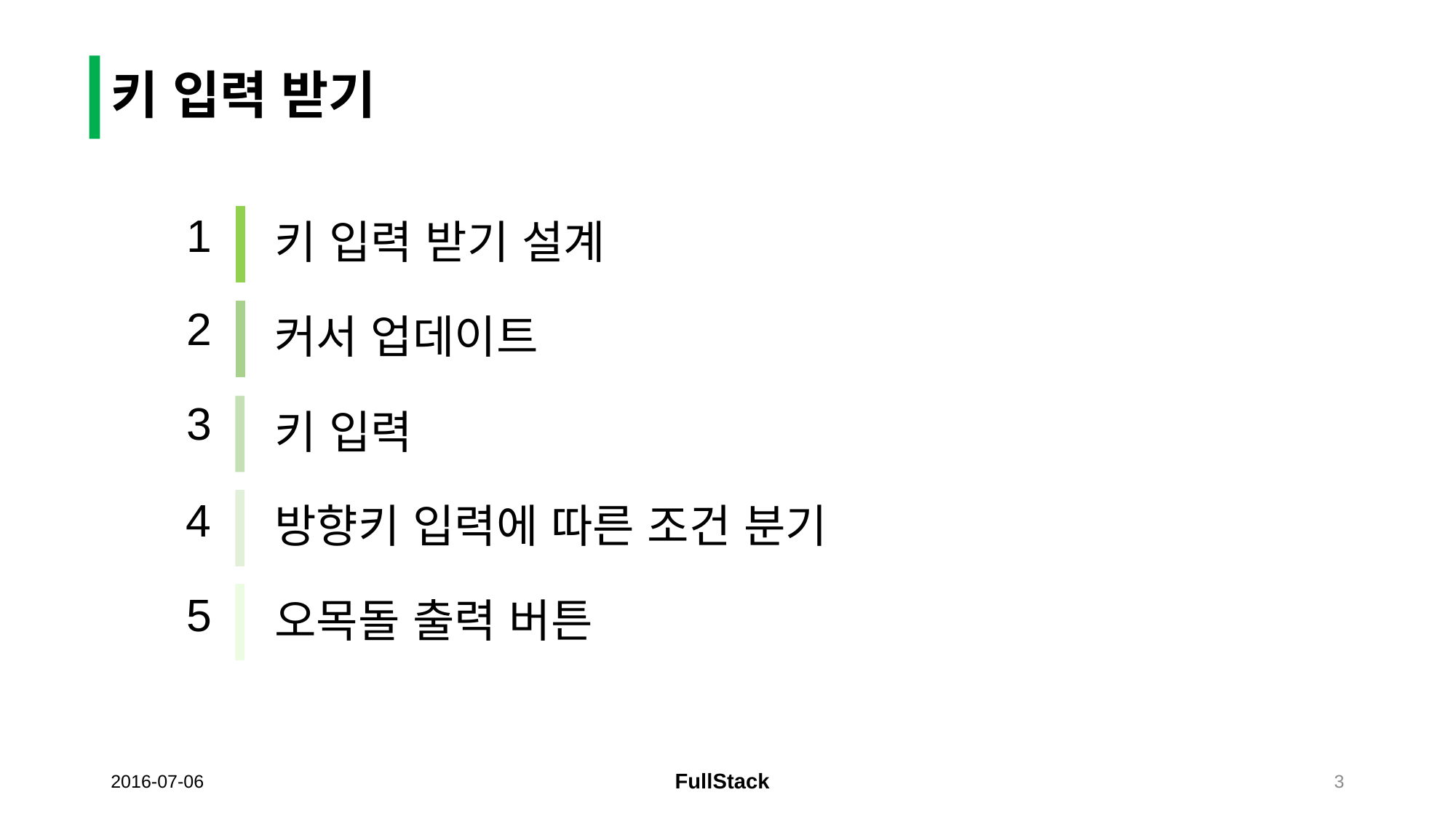

# 키 입력 받기
키 입력 받기 설계
1
2
커서 업데이트
3
키 입력
방향키 입력에 따른 조건 분기
4
오목돌 출력 버튼
5
2016-07-06
3